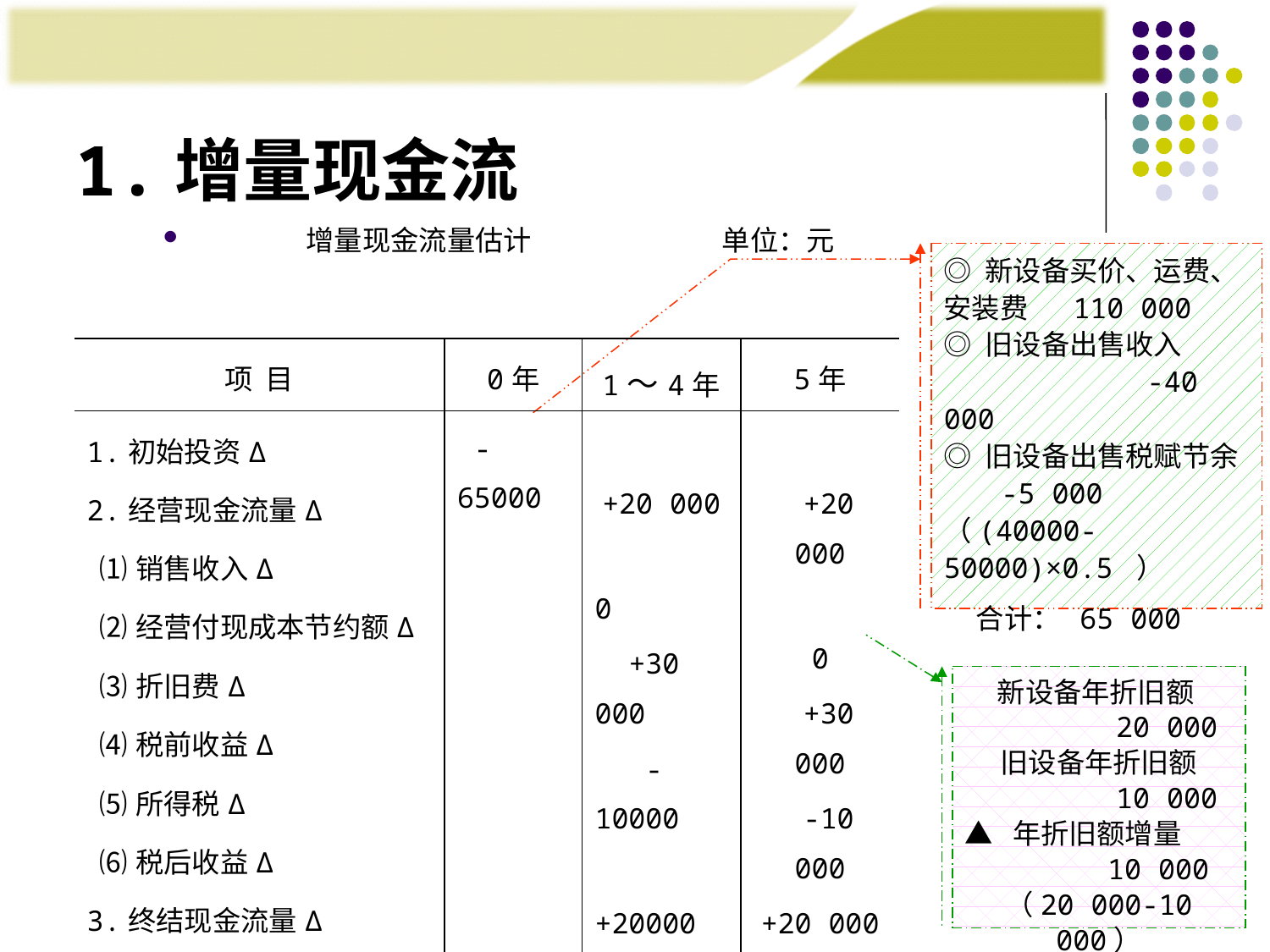

# 1.增量现金流
              增量现金流量估计                              单位：元
◎ 新设备买价、运费、安装费      110 000
◎ 旧设备出售收入
            -40 000
◎ 旧设备出售税赋节余          -5 000
（(40000-50000)×0.5 ）
    合计：  65 000
| 项 目 | 0年 | 1～4年 | 5年 |
| --- | --- | --- | --- |
| 1.初始投资Δ 2.经营现金流量Δ ⑴销售收入Δ ⑵经营付现成本节约额Δ ⑶折旧费Δ ⑷税前收益Δ ⑸所得税Δ ⑹税后收益Δ 3.终结现金流量Δ 4.现金净流量 | -65000 -65000 | +20 000 0 +30 000 -10000 +20000 -10000 +10000 +20000 | +20 000 0 +30 000 -10 000 +20 000 -10 000 +10 000 +10 000 +30 000 |
新设备年折旧额
        20 000
旧设备年折旧额
        10 000
▲  年折旧额增量
       10 000
（20 000-10 000）